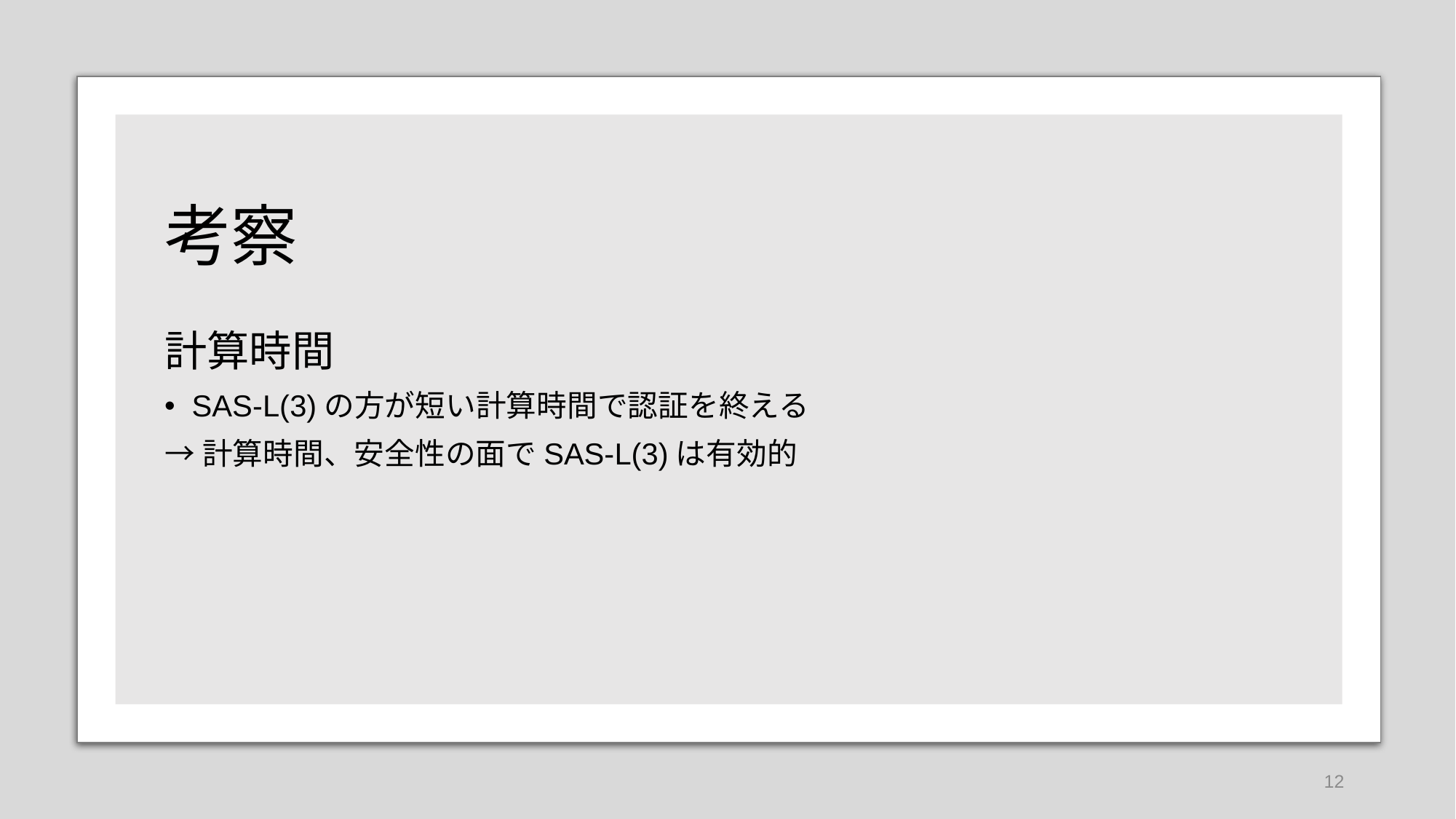

# 考察
計算時間
SAS-L(3)の方が短い計算時間で認証を終える
→計算時間、安全性の面でSAS-L(3)は有効的

12